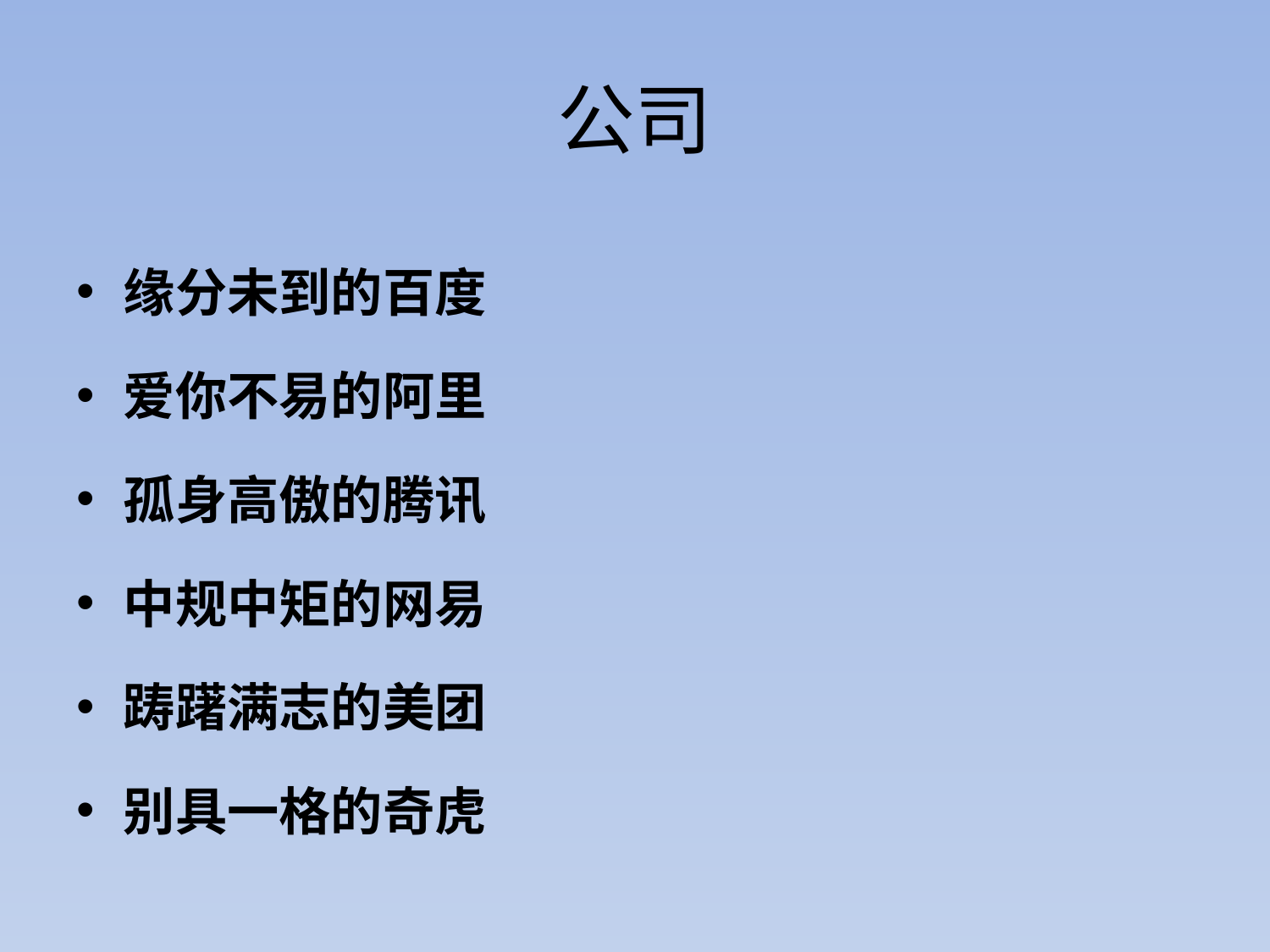

# 公司
缘分未到的百度
爱你不易的阿里
孤身高傲的腾讯
中规中矩的网易
踌躇满志的美团
别具一格的奇虎